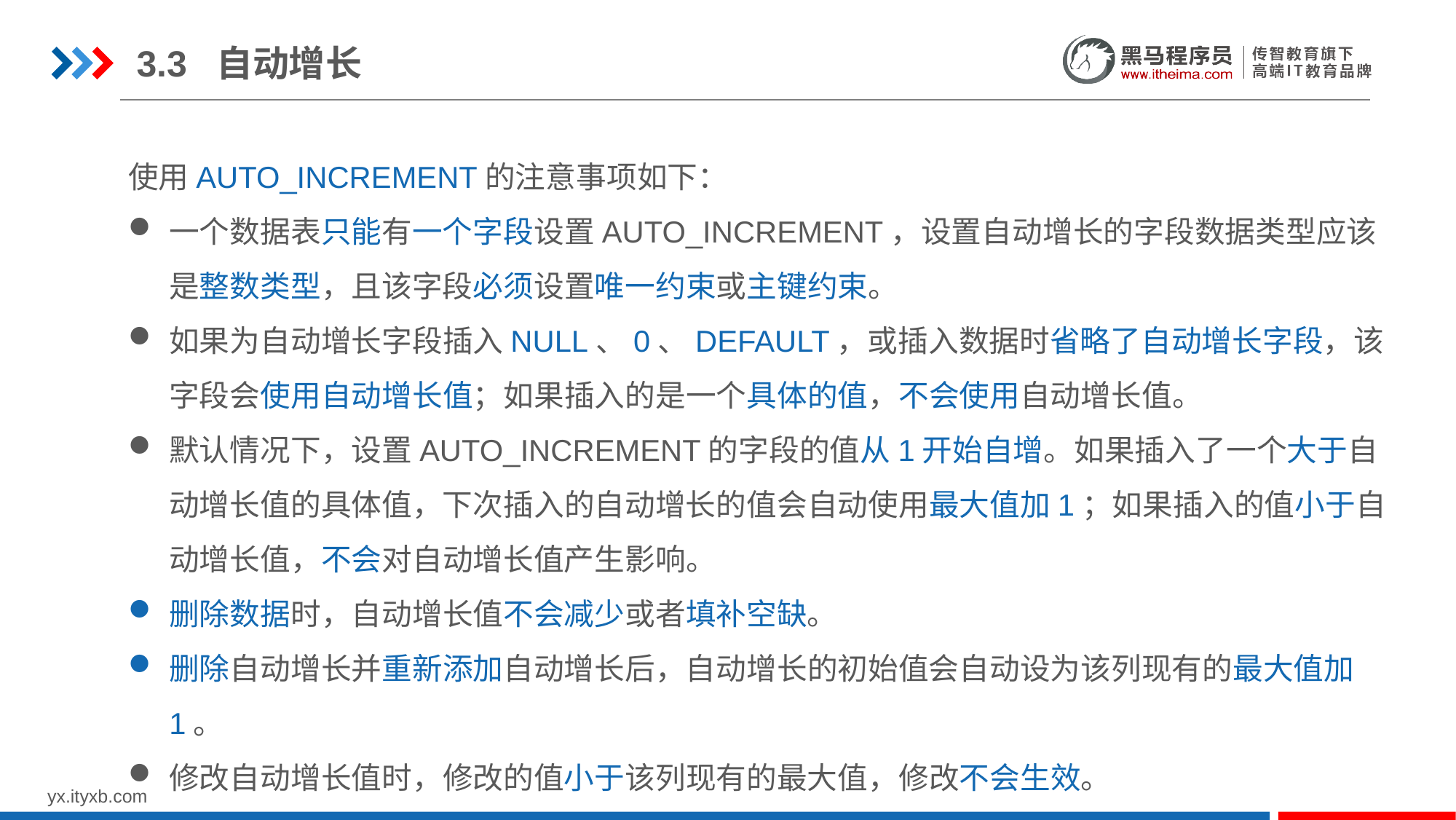

3.3  自动增长
使用AUTO_INCREMENT的注意事项如下：
一个数据表只能有一个字段设置AUTO_INCREMENT，设置自动增长的字段数据类型应该是整数类型，且该字段必须设置唯一约束或主键约束。
如果为自动增长字段插入NULL、0、DEFAULT，或插入数据时省略了自动增长字段，该字段会使用自动增长值；如果插入的是一个具体的值，不会使用自动增长值。
默认情况下，设置AUTO_INCREMENT的字段的值从1开始自增。如果插入了一个大于自动增长值的具体值，下次插入的自动增长的值会自动使用最大值加1；如果插入的值小于自动增长值，不会对自动增长值产生影响。
删除数据时，自动增长值不会减少或者填补空缺。
删除自动增长并重新添加自动增长后，自动增长的初始值会自动设为该列现有的最大值加1。
修改自动增长值时，修改的值小于该列现有的最大值，修改不会生效。